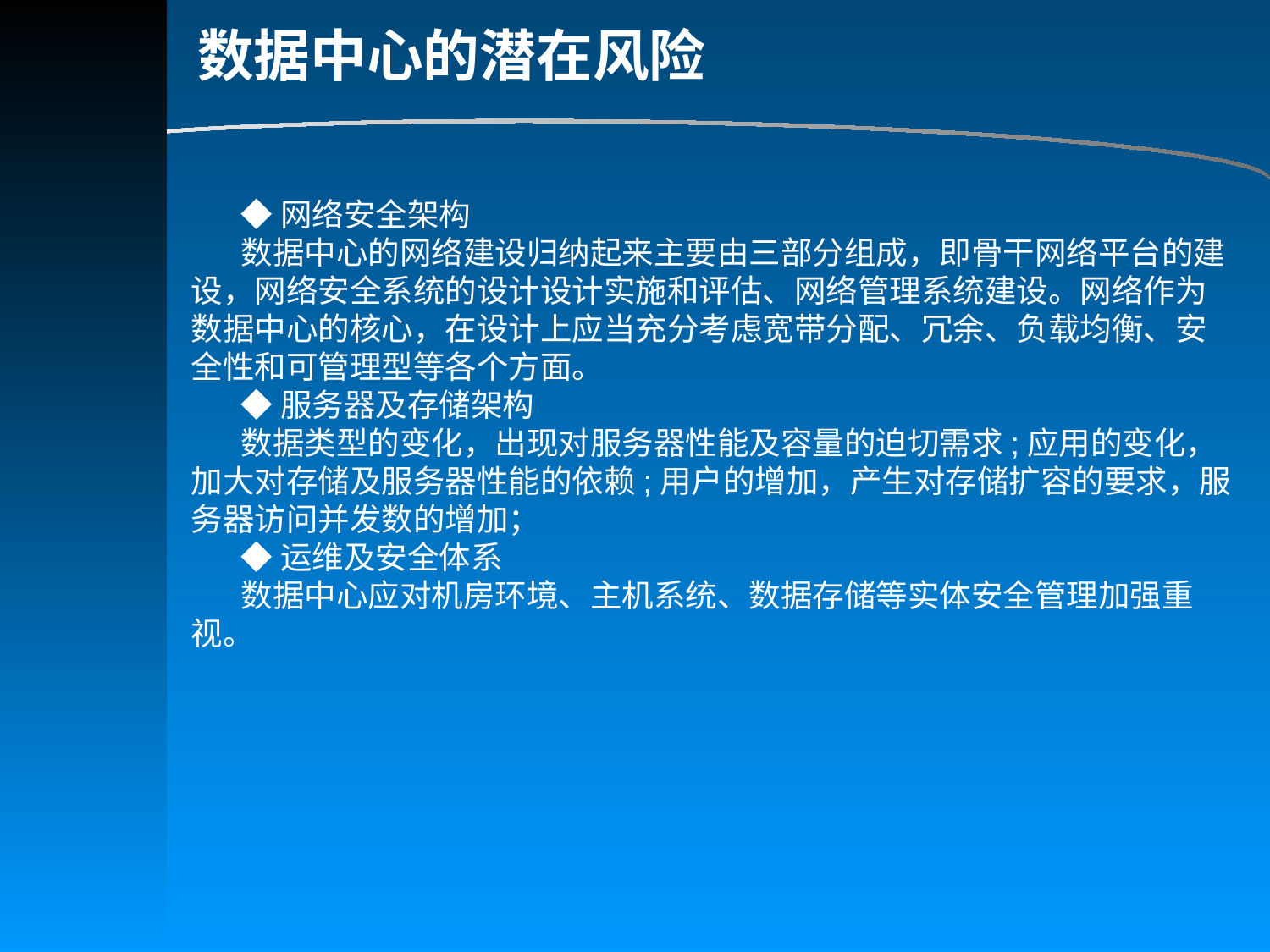

数据中心的潜在风险
◆网络安全架构
数据中心的网络建设归纳起来主要由三部分组成，即骨干网络平台的建设，网络安全系统的设计设计实施和评估、网络管理系统建设。网络作为数据中心的核心，在设计上应当充分考虑宽带分配、冗余、负载均衡、安全性和可管理型等各个方面。
◆服务器及存储架构
数据类型的变化，出现对服务器性能及容量的迫切需求;应用的变化，加大对存储及服务器性能的依赖;用户的增加，产生对存储扩容的要求，服务器访问并发数的增加；
◆运维及安全体系
数据中心应对机房环境、主机系统、数据存储等实体安全管理加强重视。